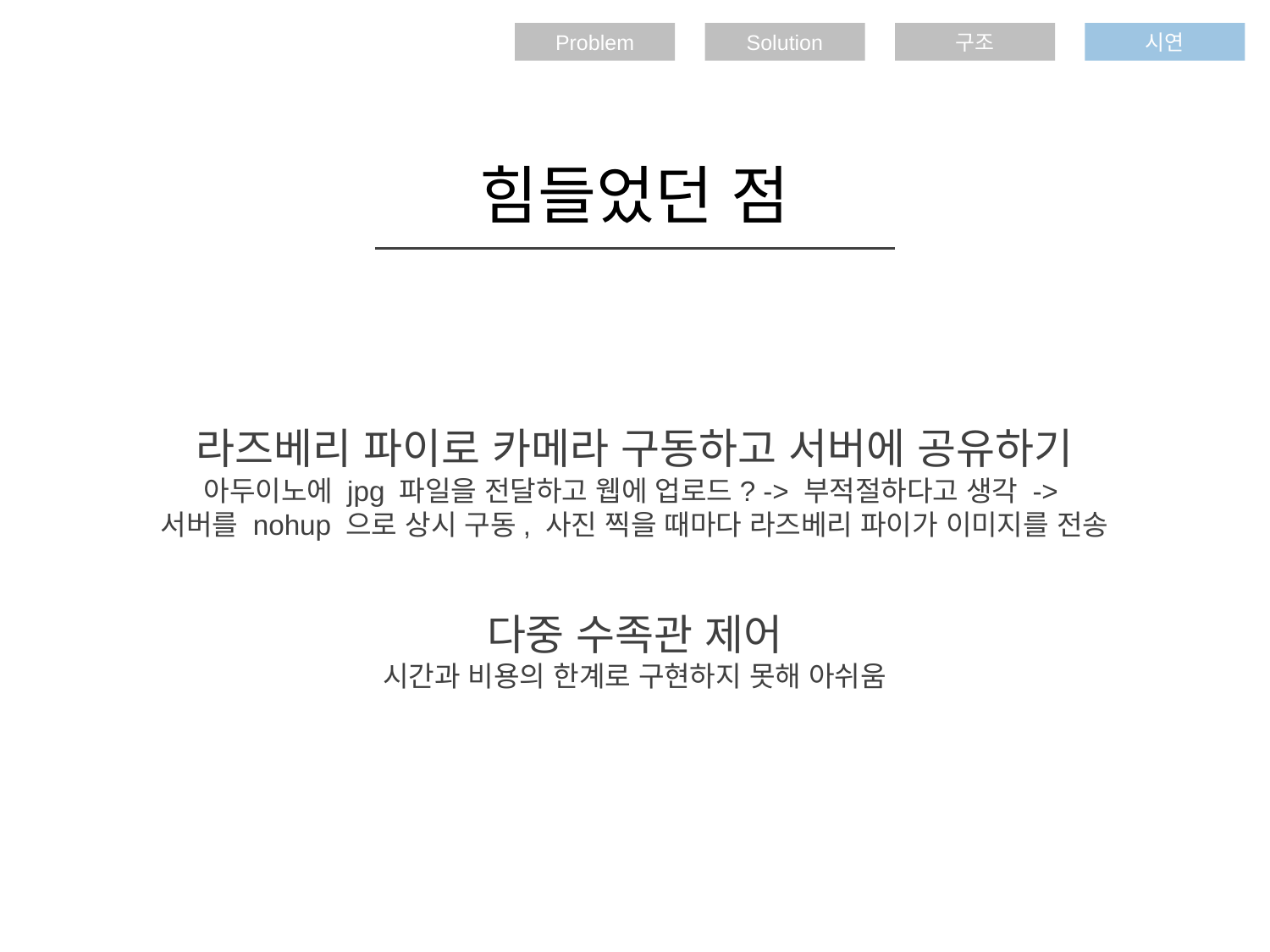

Problem
구조
시연
Solution
힘들었던 점
라즈베리 파이로 카메라 구동하고 서버에 공유하기
아두이노에 jpg 파일을 전달하고 웹에 업로드? -> 부적절하다고 생각 ->
서버를 nohup 으로 상시 구동, 사진 찍을 때마다 라즈베리 파이가 이미지를 전송

다중 수족관 제어
시간과 비용의 한계로 구현하지 못해 아쉬움